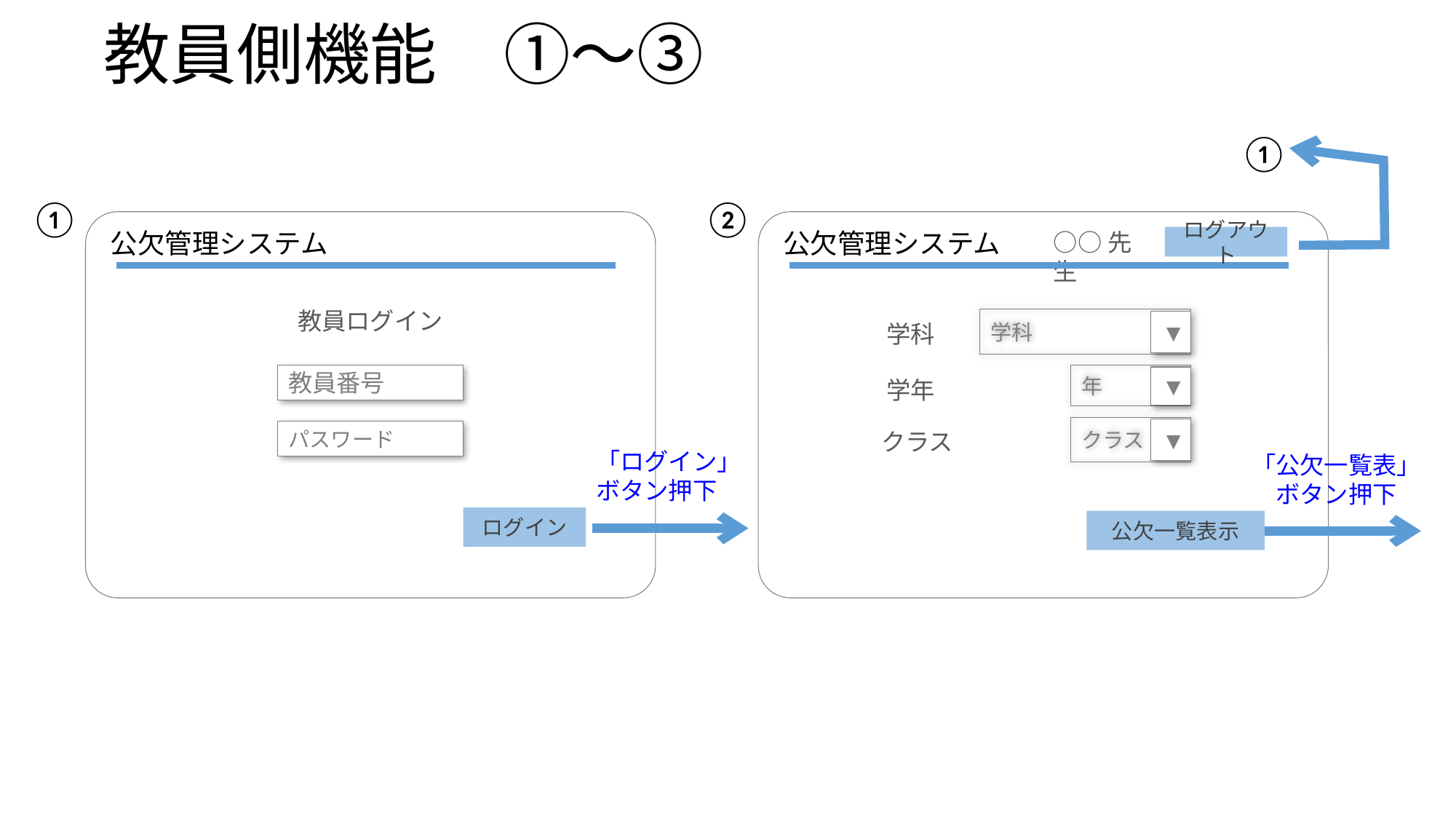

# 教員側機能　①～③
①

①
②

公欠管理システム
公欠管理システム
○○先生
ログアウト
教員ログイン
学科
▼
学科
教員番号
年
▼
学年
クラス
▼
パスワード
クラス
「ログイン」
ボタン押下
「公欠一覧表」
　ボタン押下
ログイン
公欠一覧表示